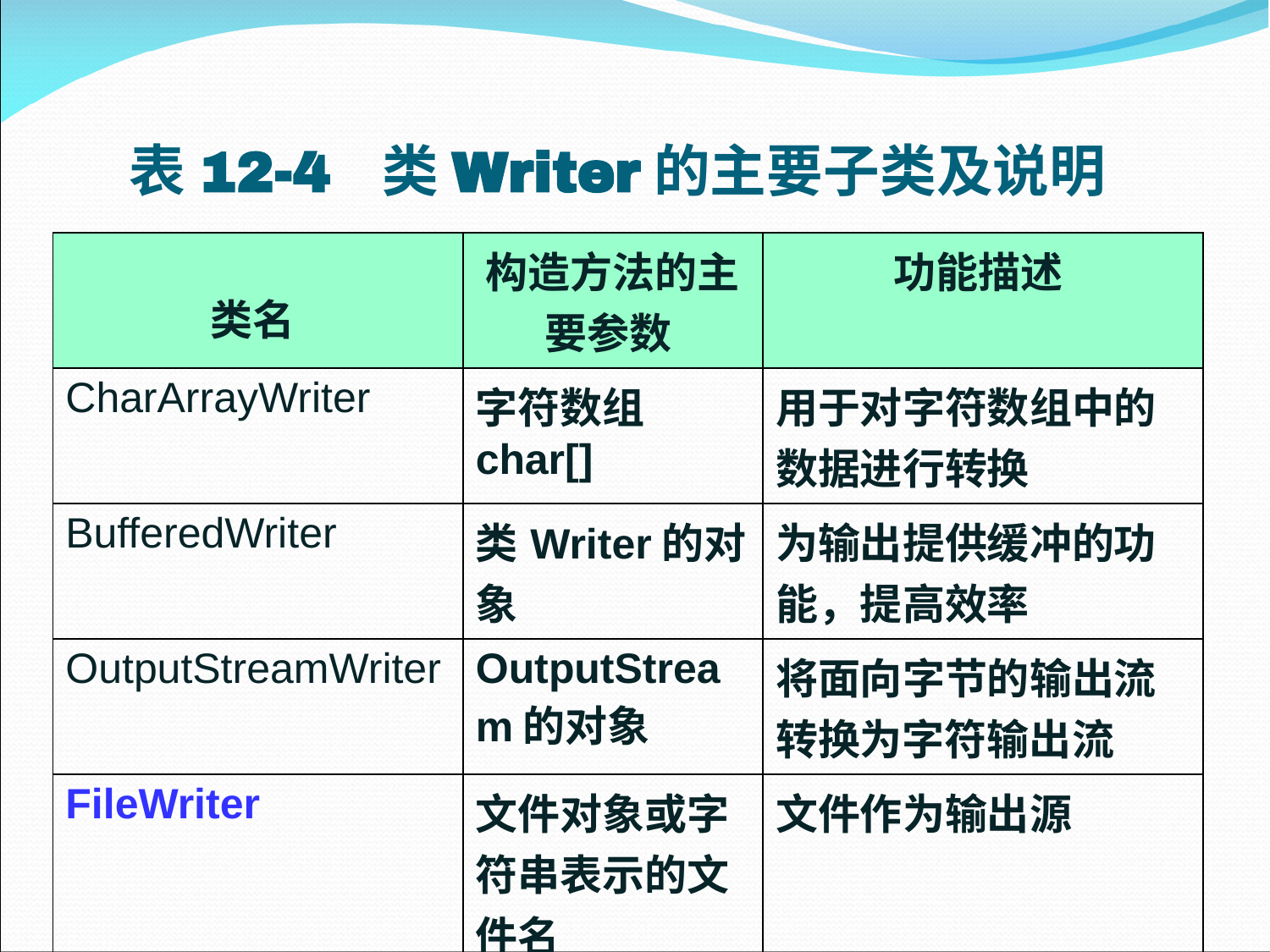

# 表12-4  类Writer的主要子类及说明
| 类名 | 构造方法的主要参数 | 功能描述 |
| --- | --- | --- |
| CharArrayWriter | 字符数组char[] | 用于对字符数组中的数据进行转换 |
| BufferedWriter | 类Writer的对象 | 为输出提供缓冲的功能，提高效率 |
| OutputStreamWriter | OutputStream的对象 | 将面向字节的输出流转换为字符输出流 |
| FileWriter | 文件对象或字符串表示的文件名 | 文件作为输出源 |